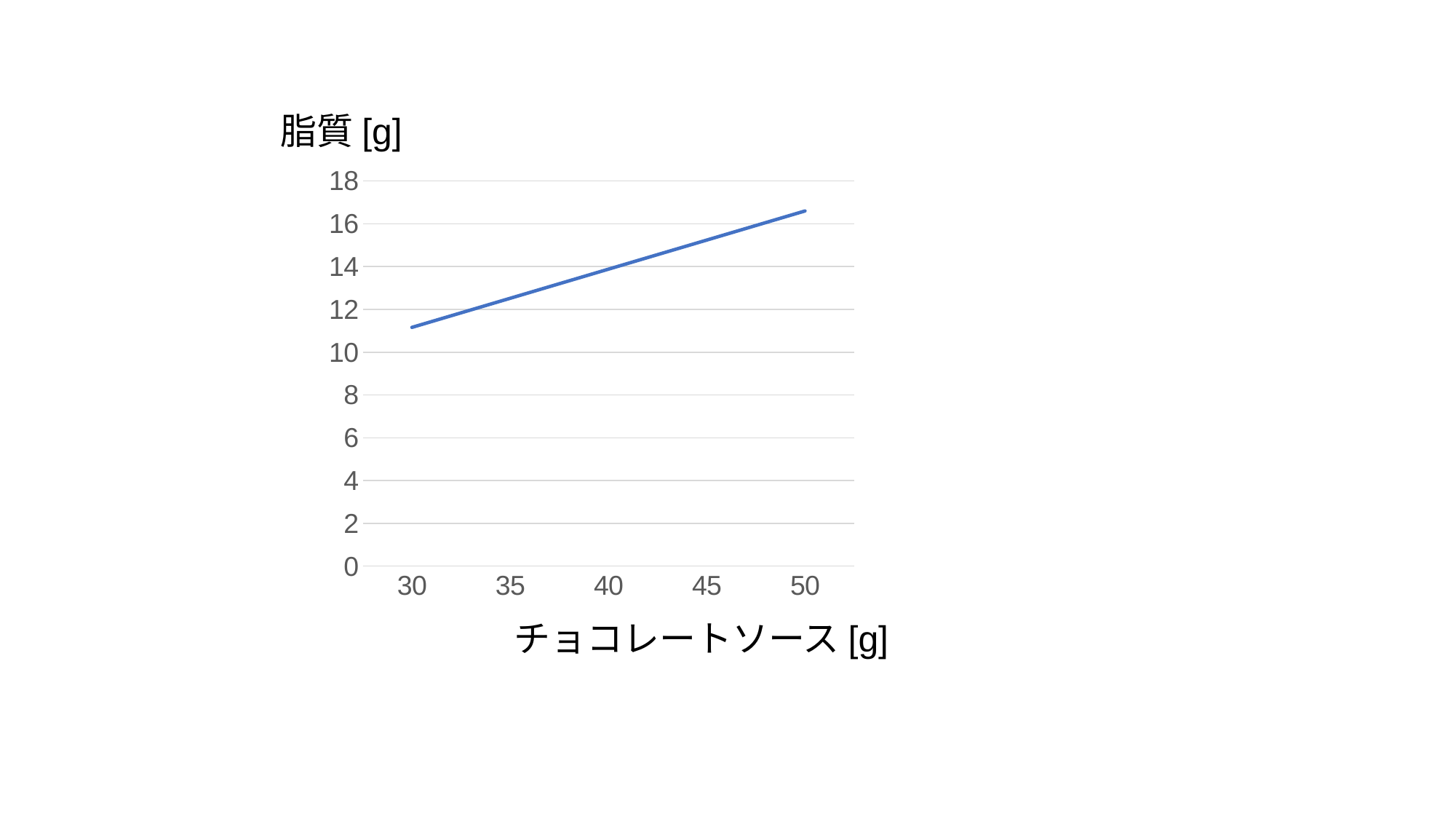

脂質[g]

### Chart

| Category | 系列 1 |
|---|---|
| 30 | 11.16 |
| 35 | 12.52 |
| 40 | 13.88 |
| 45 | 15.24 |
| 50 | 16.6 |
チョコレートソース[g]